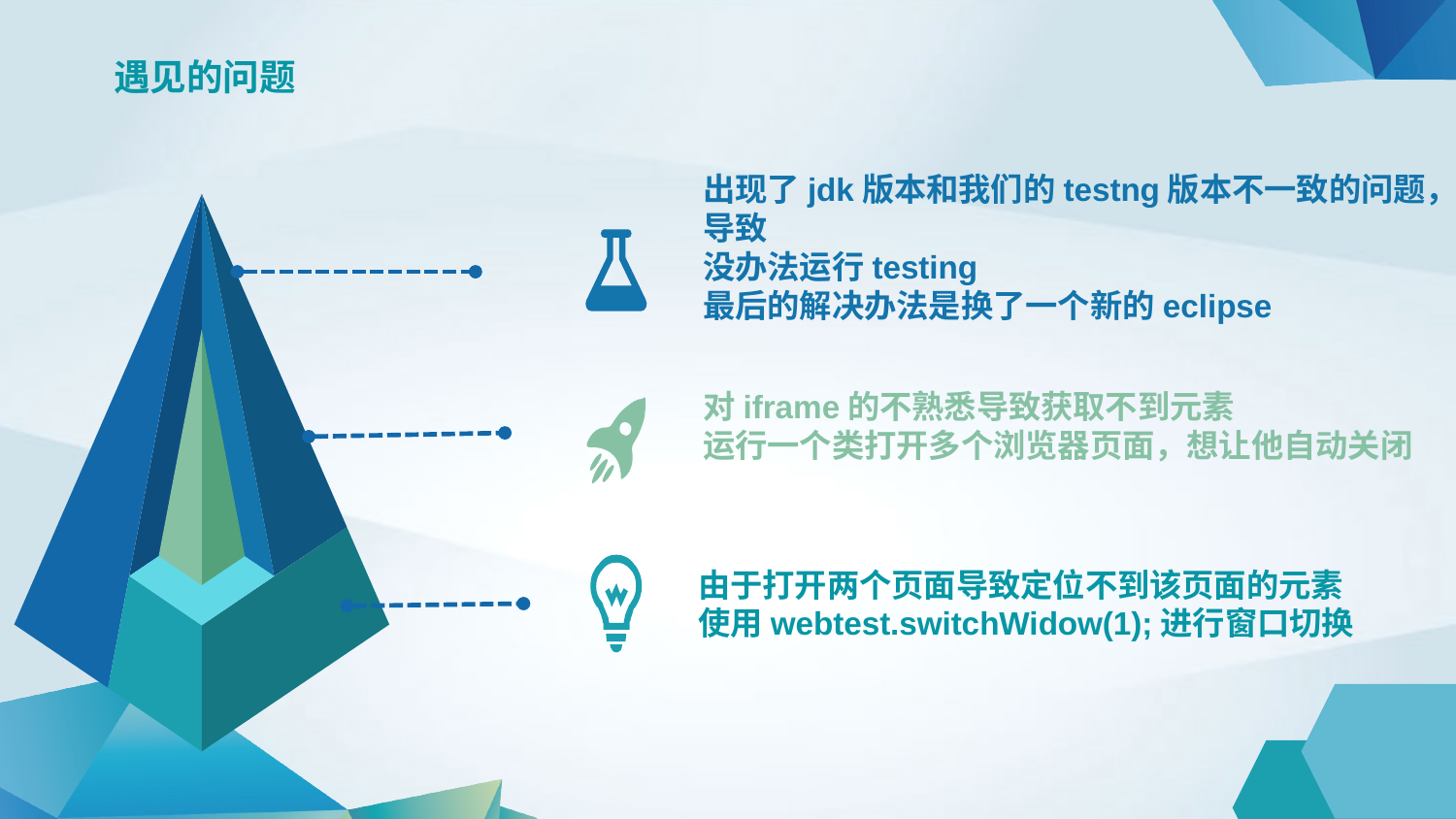

遇见的问题

出现了jdk版本和我们的testng版本不一致的问题，
导致
没办法运行testing
最后的解决办法是换了一个新的eclipse

对iframe的不熟悉导致获取不到元素
运行一个类打开多个浏览器页面，想让他自动关闭

由于打开两个页面导致定位不到该页面的元素
使用webtest.switchWidow(1);进行窗口切换